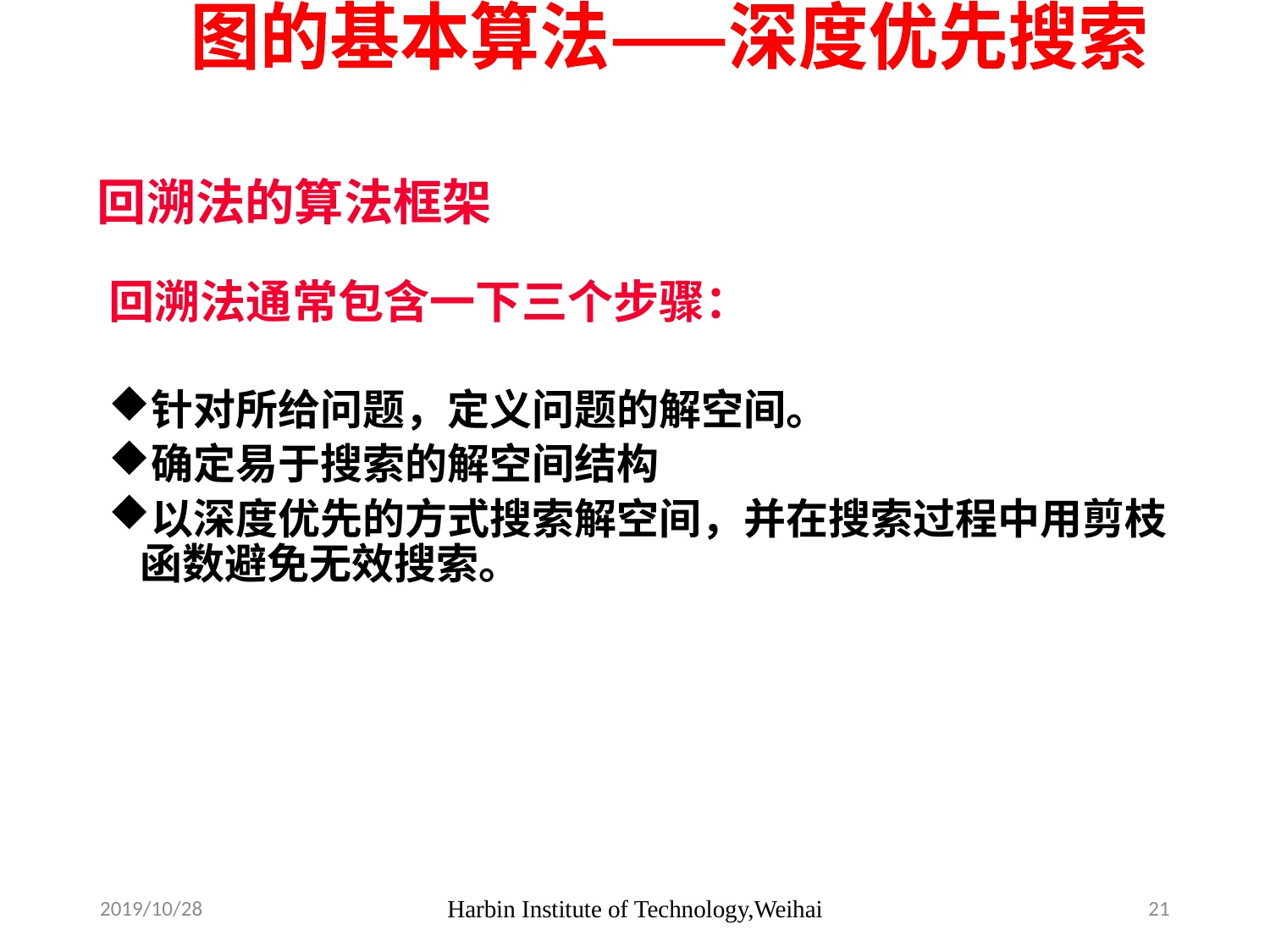

图的基本算法——深度优先搜索
回溯法的算法框架
回溯法通常包含一下三个步骤：

针对所给问题，定义问题的解空间。
确定易于搜索的解空间结构
以深度优先的方式搜索解空间，并在搜索过程中用剪枝函数避免无效搜索。
2019/10/28
Harbin Institute of Technology,Weihai
21